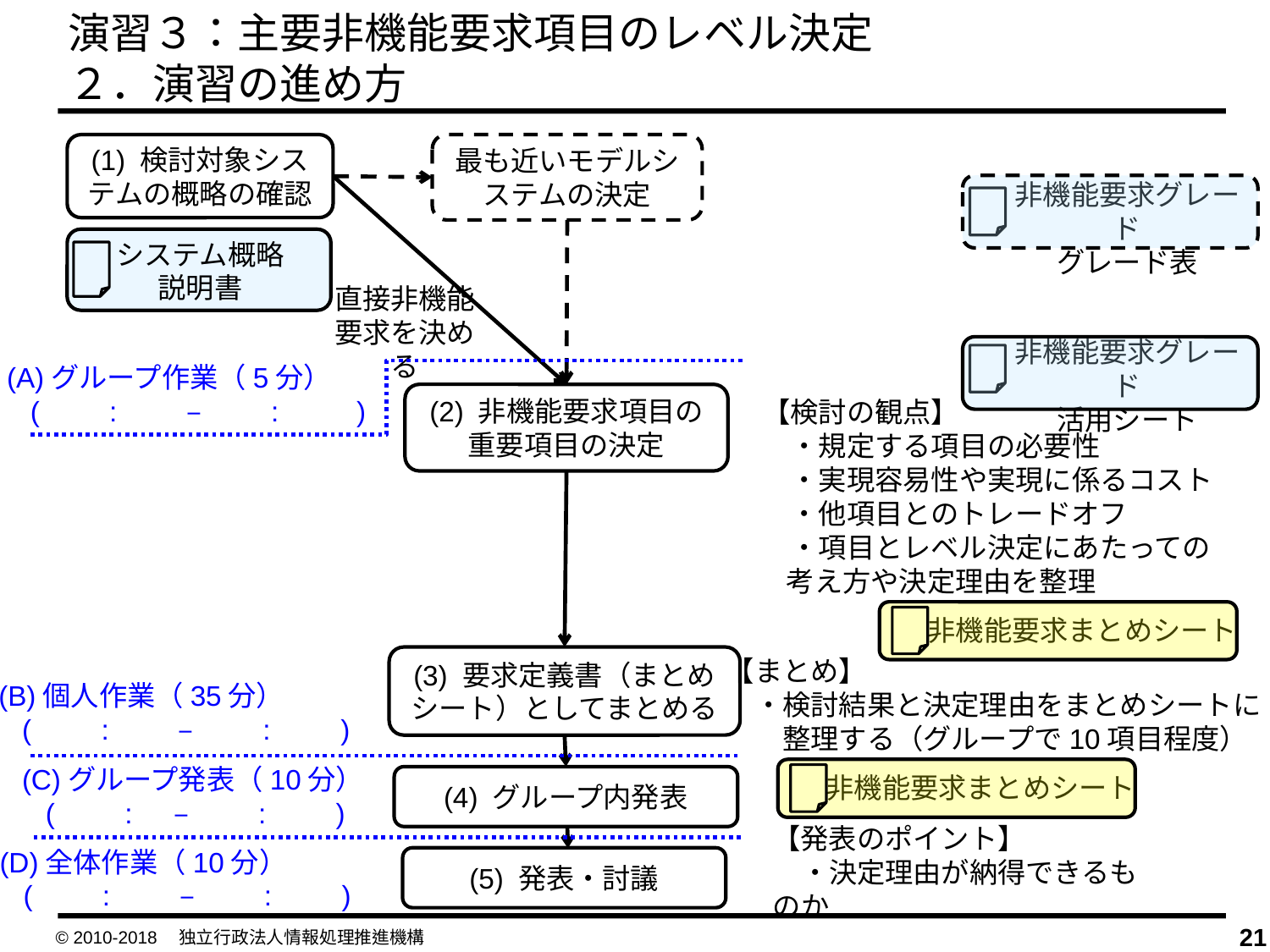

演習３：主要非機能要求項目のレベル決定
２．演習の進め方
(1) 検討対象システムの概略の確認
最も近いモデルシステムの決定
非機能要求グレード
グレード表

システム概略
説明書

直接非機能要求を決める
非機能要求グレード
活用シート

(A)グループ作業（5分）
   (　　:　　 – 　　: 　　)
(2) 非機能要求項目の
重要項目の決定
【検討の観点】
　・規定する項目の必要性
　・実現容易性や実現に係るコスト
　・他項目とのトレードオフ
　・項目とレベル決定にあたっての考え方や決定理由を整理

非機能要求まとめシート

(3) 要求定義書（まとめシート）としてまとめる
【まとめ】
　・検討結果と決定理由をまとめシートに
　　整理する（グループで10項目程度）
(B)個人作業（35分）
   (　　:　　 – 　　:　　)
(C)グループ発表（10分）
   (　　:　 – 　　:　　)

非機能要求まとめシート

(4) グループ内発表
【発表のポイント】
　・決定理由が納得できるものか
(D)全体作業（10分）
   (　　:　　 – 　　:　　)
(5) 発表・討議